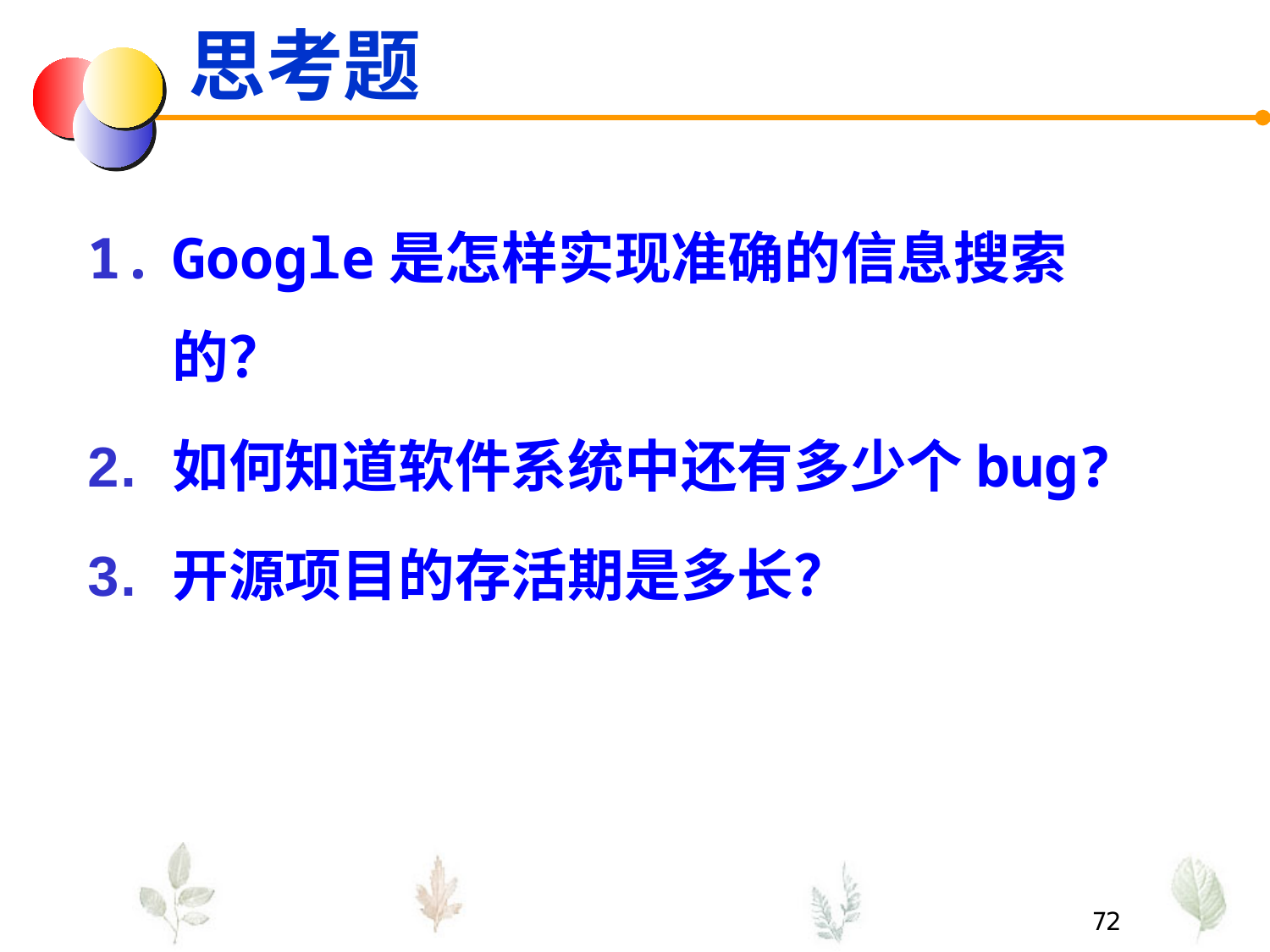

思考题

Google是怎样实现准确的信息搜索的？
如何知道软件系统中还有多少个bug?
开源项目的存活期是多长？
72